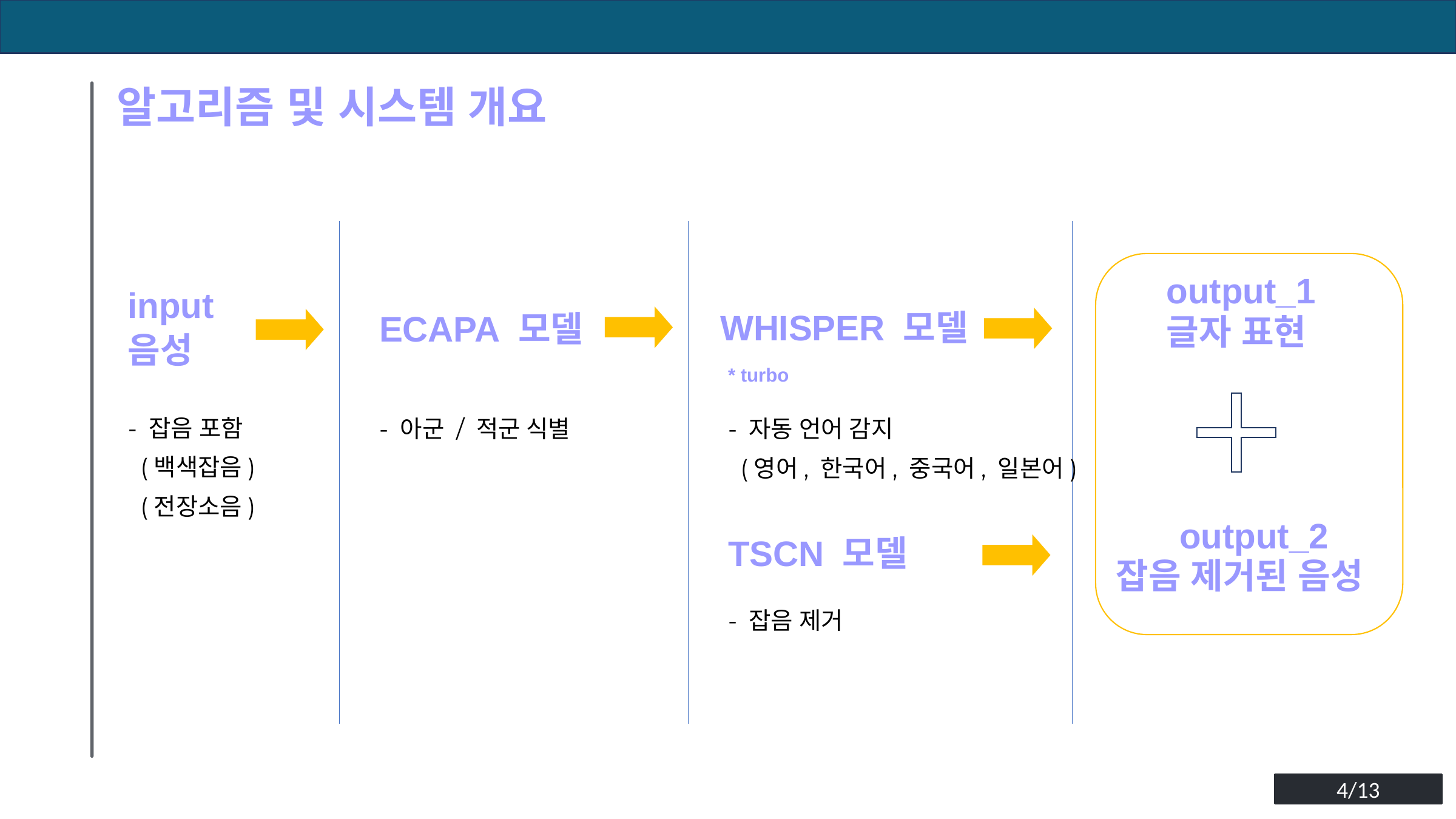

알고리즘 및 시스템 개요

output_1
input

WHISPER 모델

ECAPA 모델

글자 표현
음성
* turbo

- 잡음 포함
  (백색잡음)
  (전장소음)
- 아군 / 적군 식별
- 자동 언어 감지
  (영어, 한국어, 중국어, 일본어)
output_2
TSCN 모델

잡음 제거된 음성
- 잡음 제거
4/13